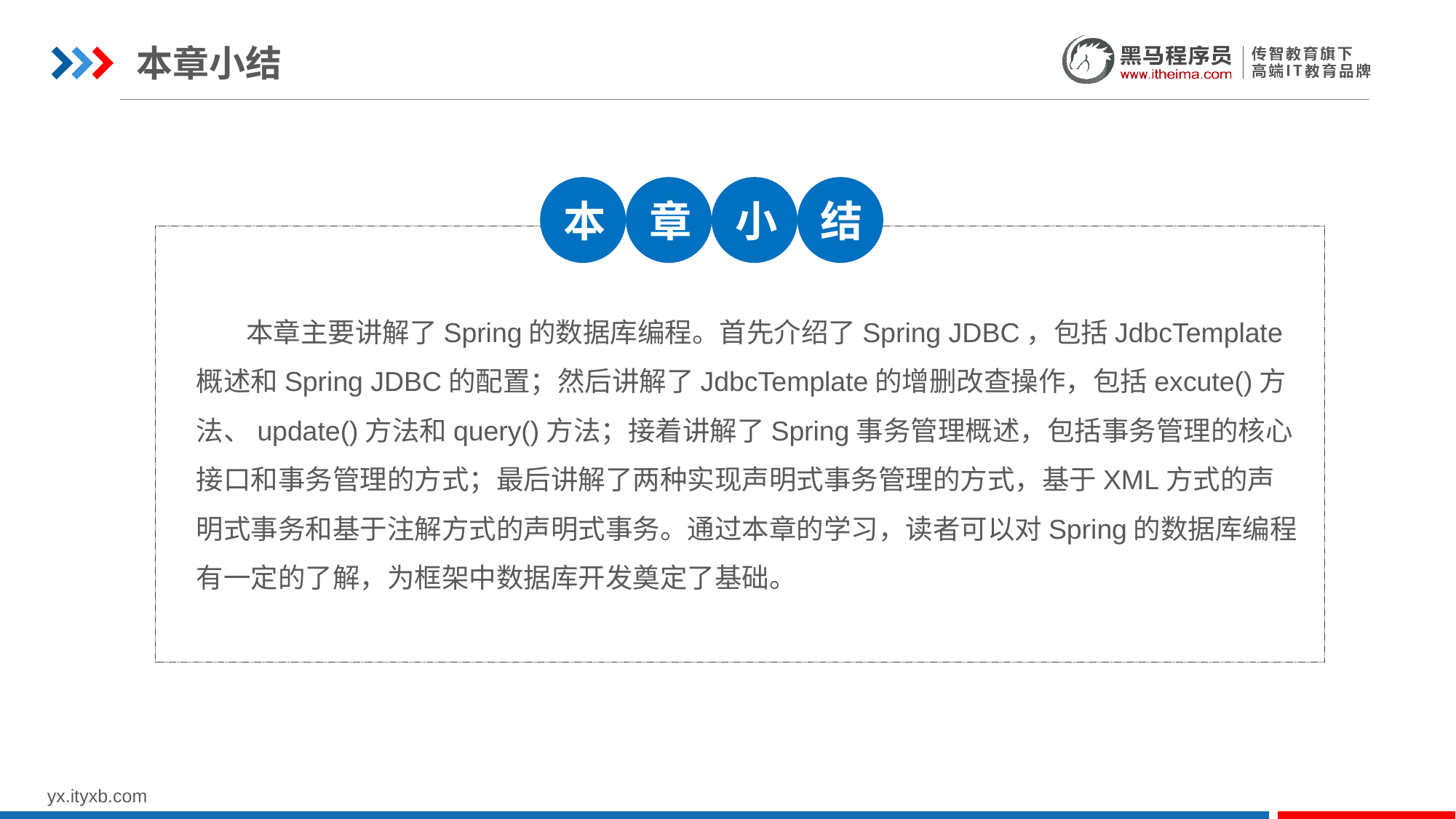

本章小结
本
章
小
结

       本章主要讲解了Spring的数据库编程。首先介绍了Spring JDBC，包括JdbcTemplate概述和Spring JDBC的配置；然后讲解了JdbcTemplate的增删改查操作，包括excute()方法、update()方法和query()方法；接着讲解了Spring事务管理概述，包括事务管理的核心接口和事务管理的方式；最后讲解了两种实现声明式事务管理的方式，基于XML方式的声明式事务和基于注解方式的声明式事务。通过本章的学习，读者可以对Spring的数据库编程有一定的了解，为框架中数据库开发奠定了基础。